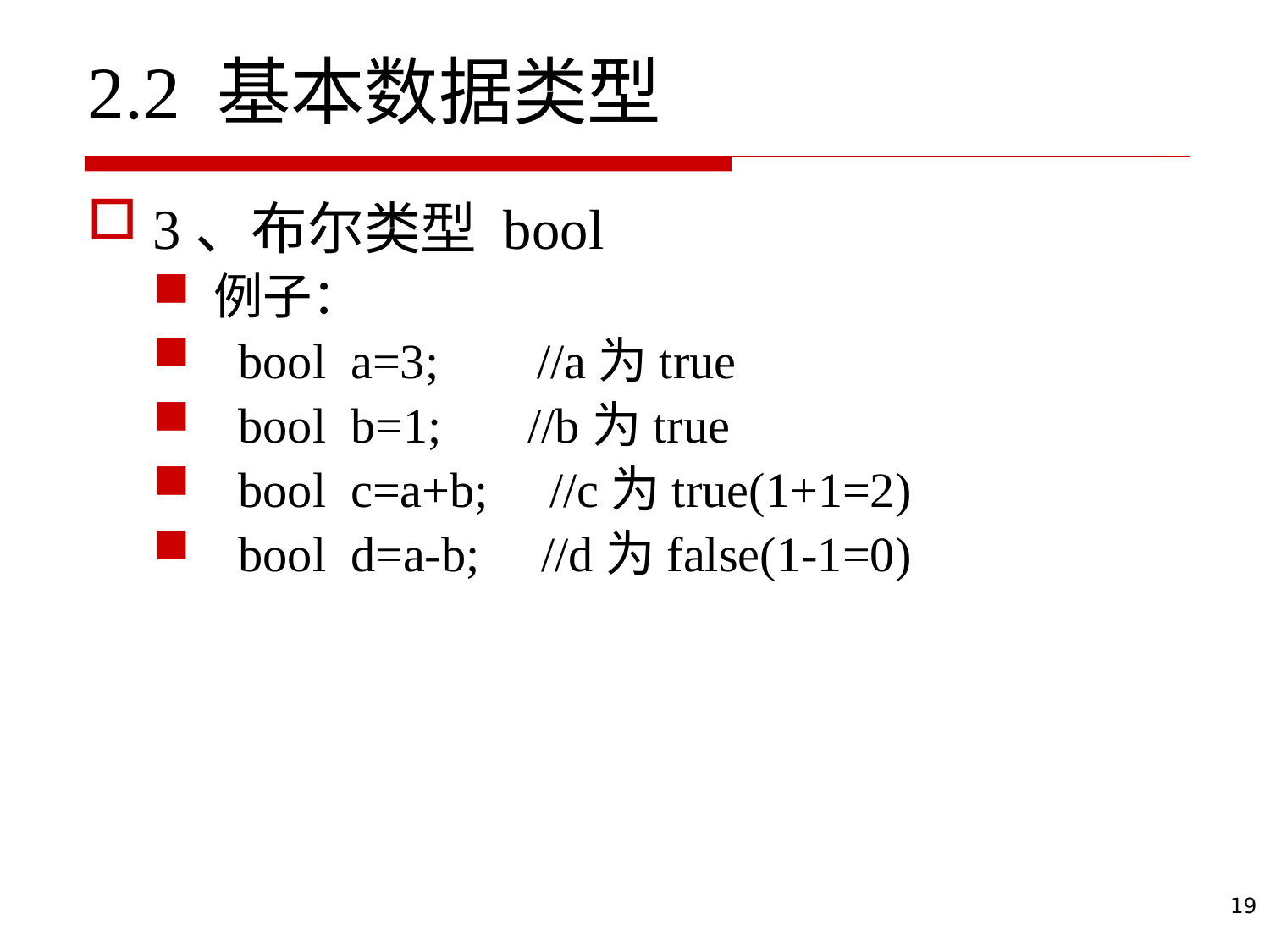

# 2.2 基本数据类型
3、布尔类型 bool
例子：
  bool  a=3;        //a为true
  bool  b=1;       //b为true
  bool  c=a+b;     //c为true(1+1=2)
  bool  d=a-b;     //d为false(1-1=0)

19